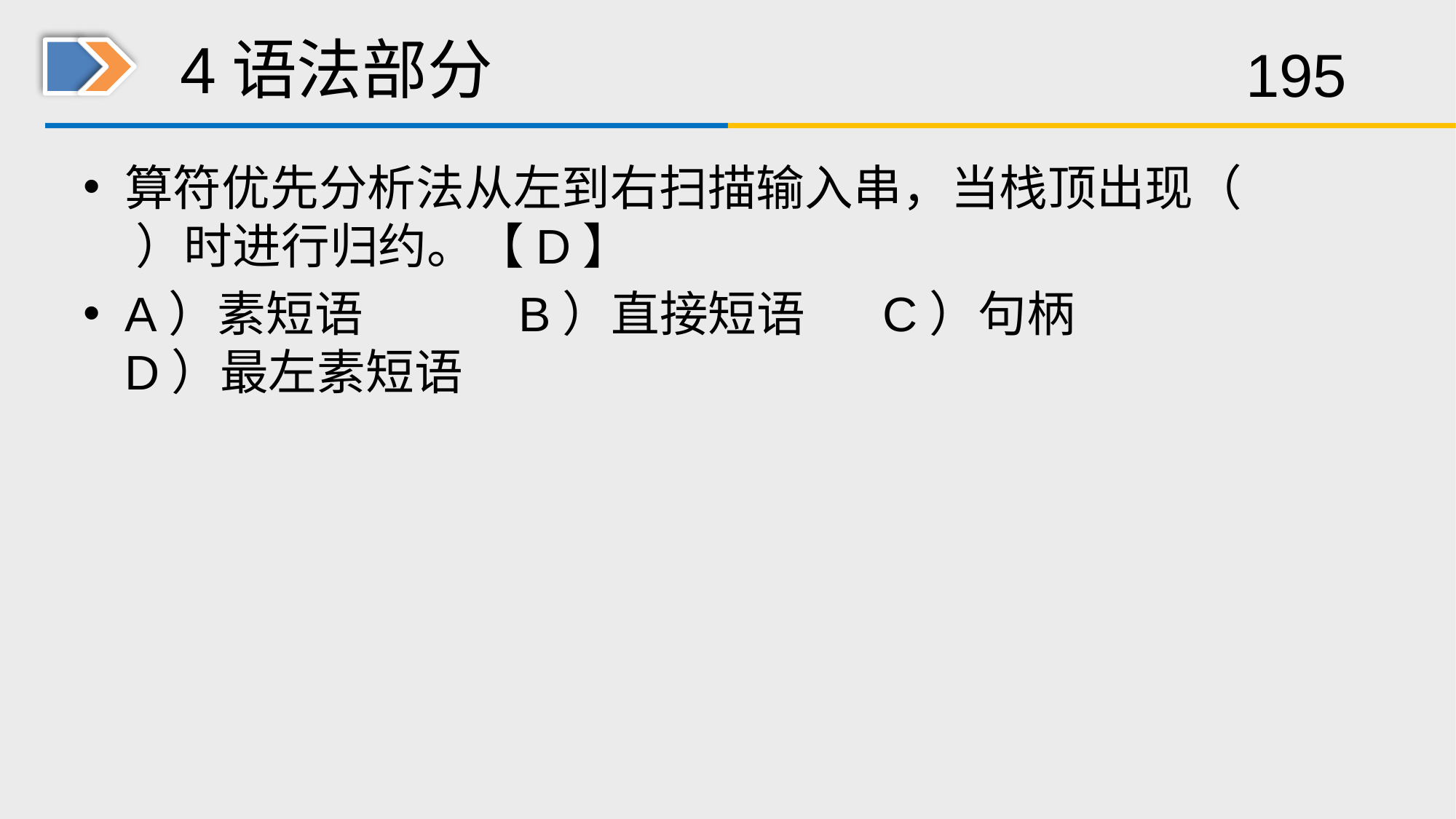

# 4语法部分
195
算符优先分析法从左到右扫描输入串，当栈顶出现（   ）时进行归约。【D】
A）素短语	     B）直接短语      C）句柄		D）最左素短语